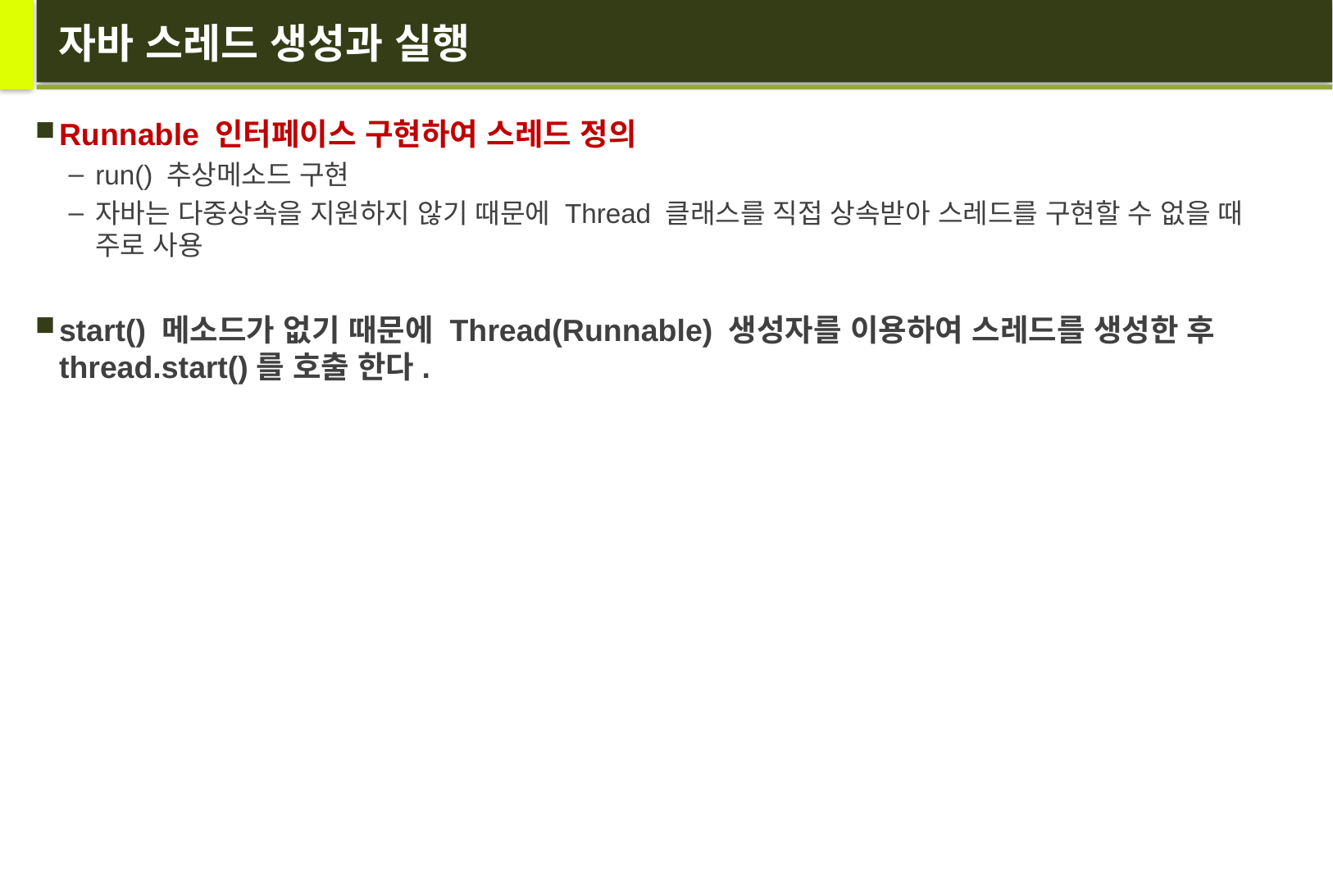

# 자바 스레드 생성과 실행
Runnable 인터페이스 구현하여 스레드 정의
run() 추상메소드 구현
자바는 다중상속을 지원하지 않기 때문에 Thread 클래스를 직접 상속받아 스레드를 구현할 수 없을 때 주로 사용

start() 메소드가 없기 때문에 Thread(Runnable) 생성자를 이용하여 스레드를 생성한 후 thread.start()를 호출 한다.